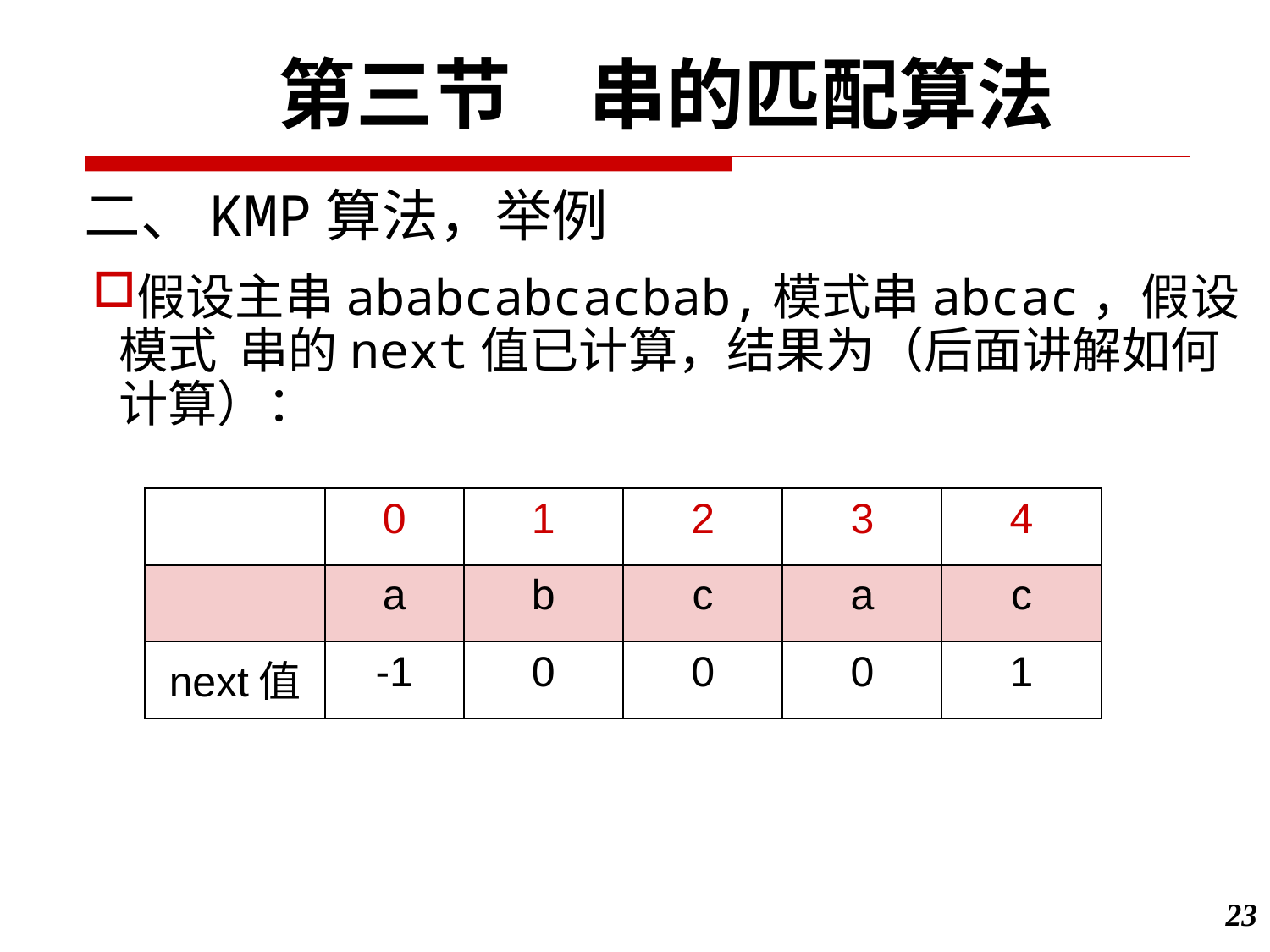

第三节　串的匹配算法
二、KMP算法，举例
假设主串ababcabcacbab,模式串abcac，假设模式  串的next值已计算，结果为（后面讲解如何计算）：

|  | 0 | 1 | 2 | 3 | 4 |
| --- | --- | --- | --- | --- | --- |
|  | a | b | c | a | c |
| next值 | -1 | 0 | 0 | 0 | 1 |
23